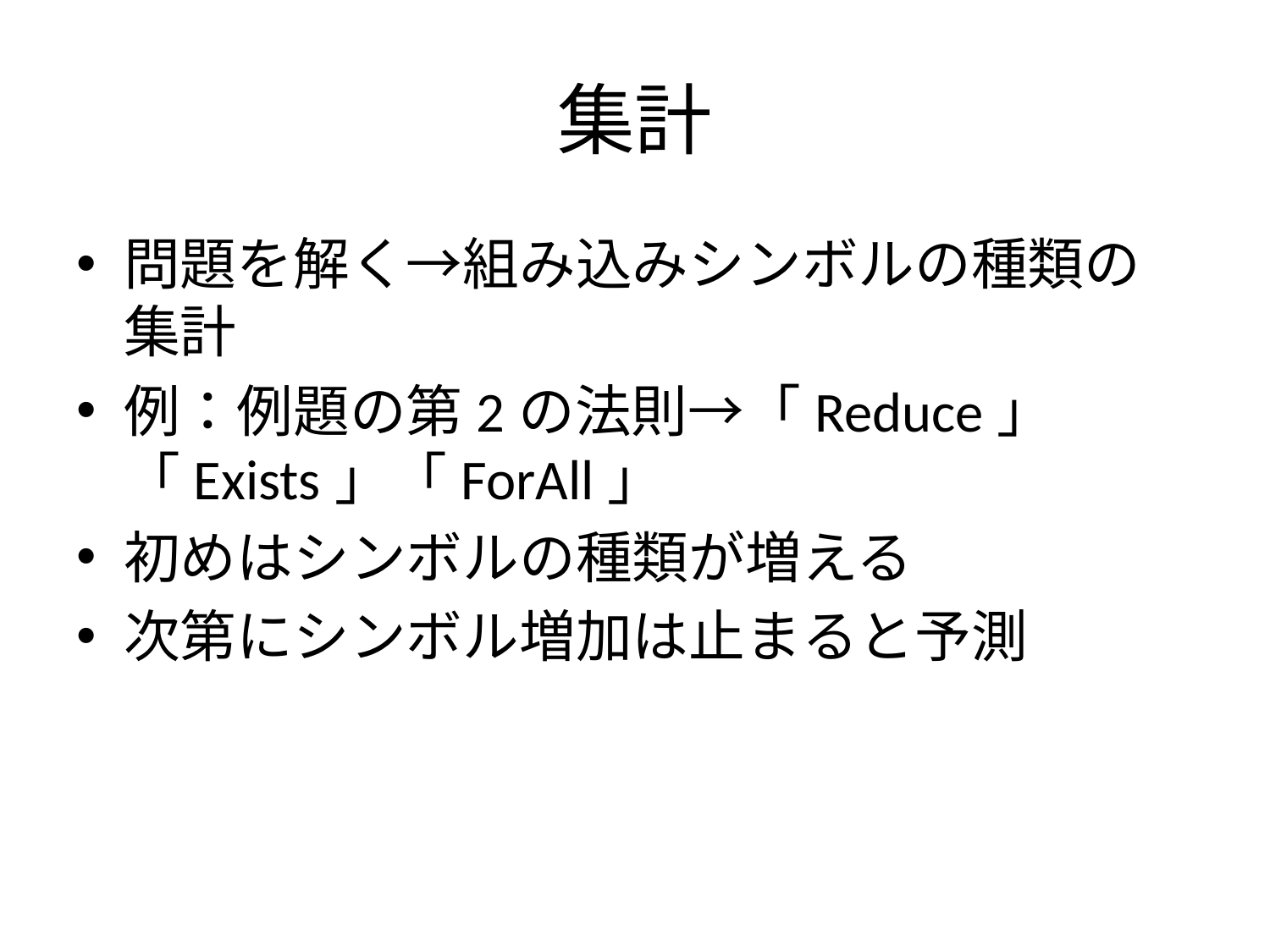

# 集計
問題を解く→組み込みシンボルの種類の集計
例：例題の第2の法則→「Reduce」「Exists」「ForAll」
初めはシンボルの種類が増える
次第にシンボル増加は止まると予測